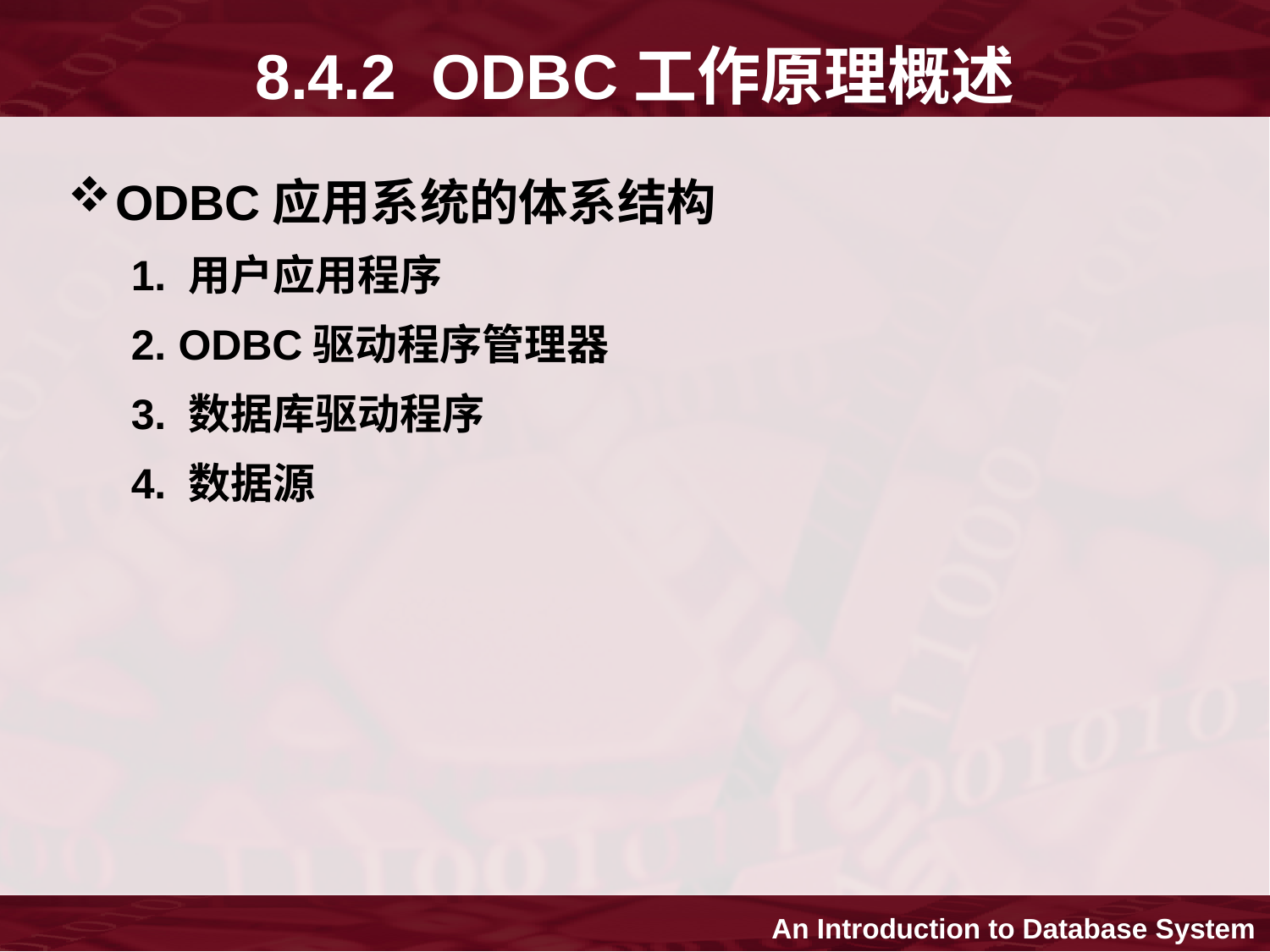

# 8.4.2  ODBC工作原理概述
ODBC应用系统的体系结构
1. 用户应用程序
2. ODBC驱动程序管理器
3. 数据库驱动程序
4. 数据源